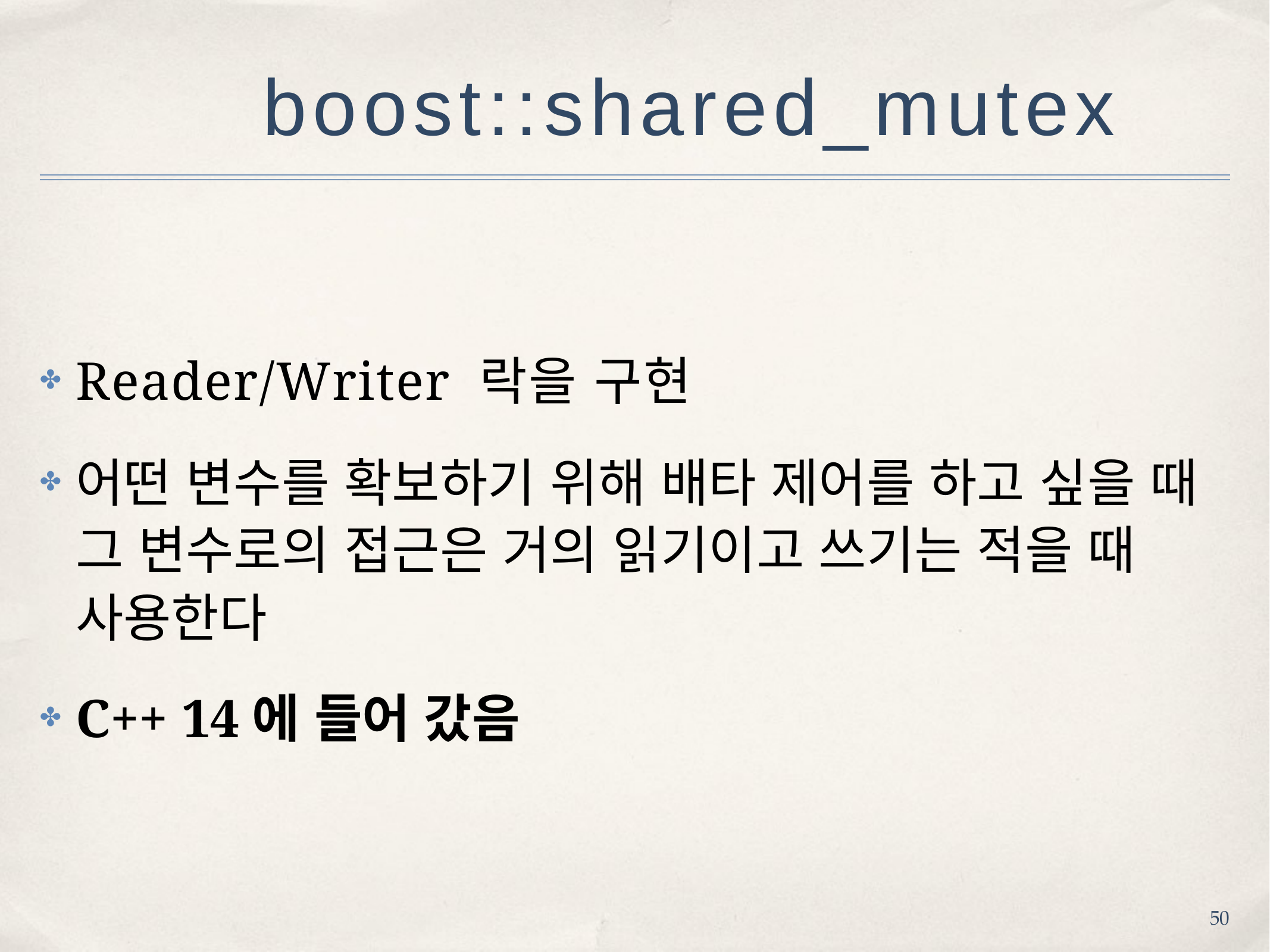

# boost::shared_mutex
Reader/Writer 락을 구현
어떤 변수를 확보하기 위해 배타 제어를 하고 싶을 때 그 변수로의 접근은 거의 읽기이고 쓰기는 적을 때 사용한다
C++ 14에 들어 갔음
✤
✤
✤
50